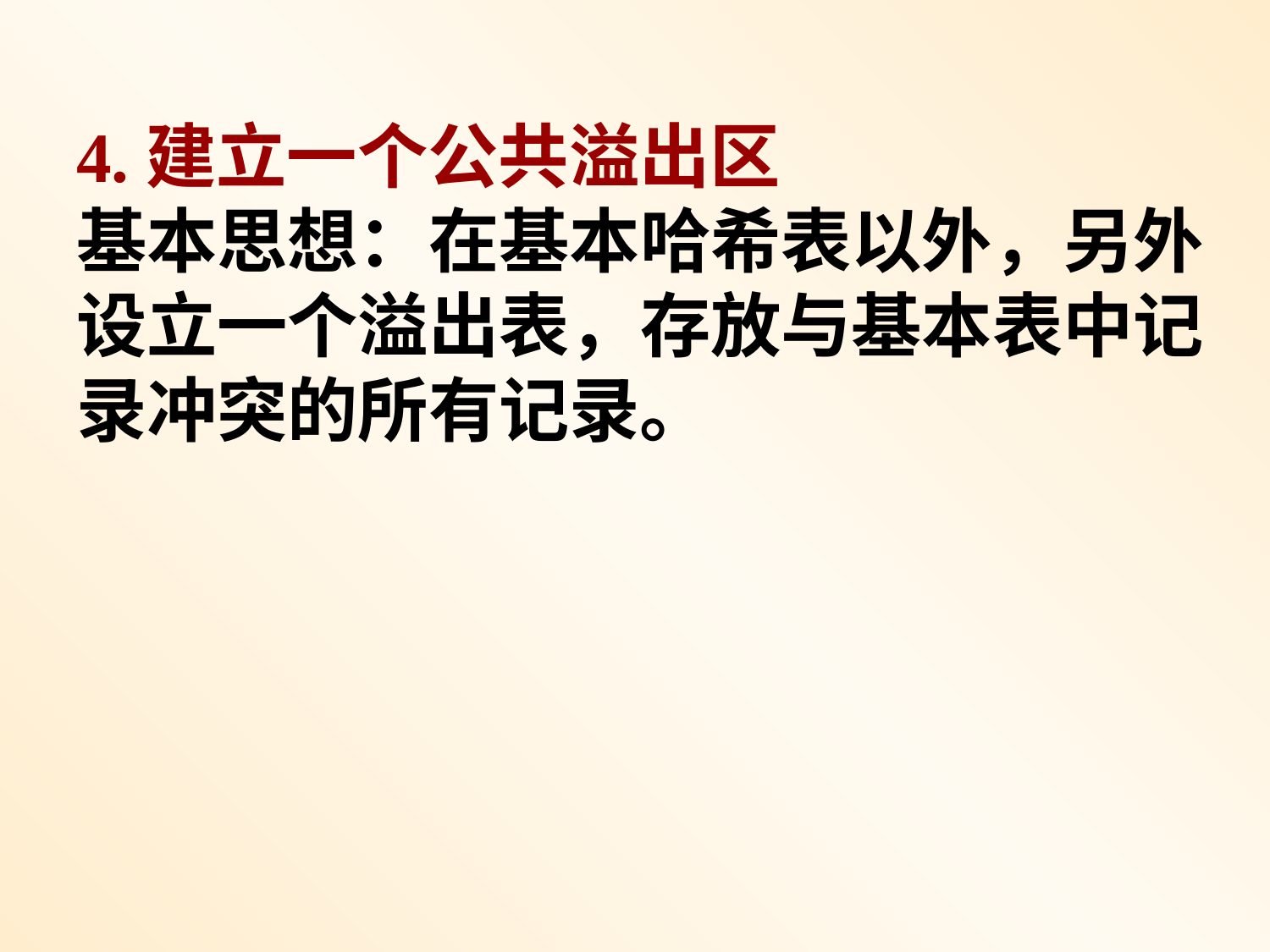

4.建立一个公共溢出区
基本思想：在基本哈希表以外，另外设立一个溢出表，存放与基本表中记录冲突的所有记录。